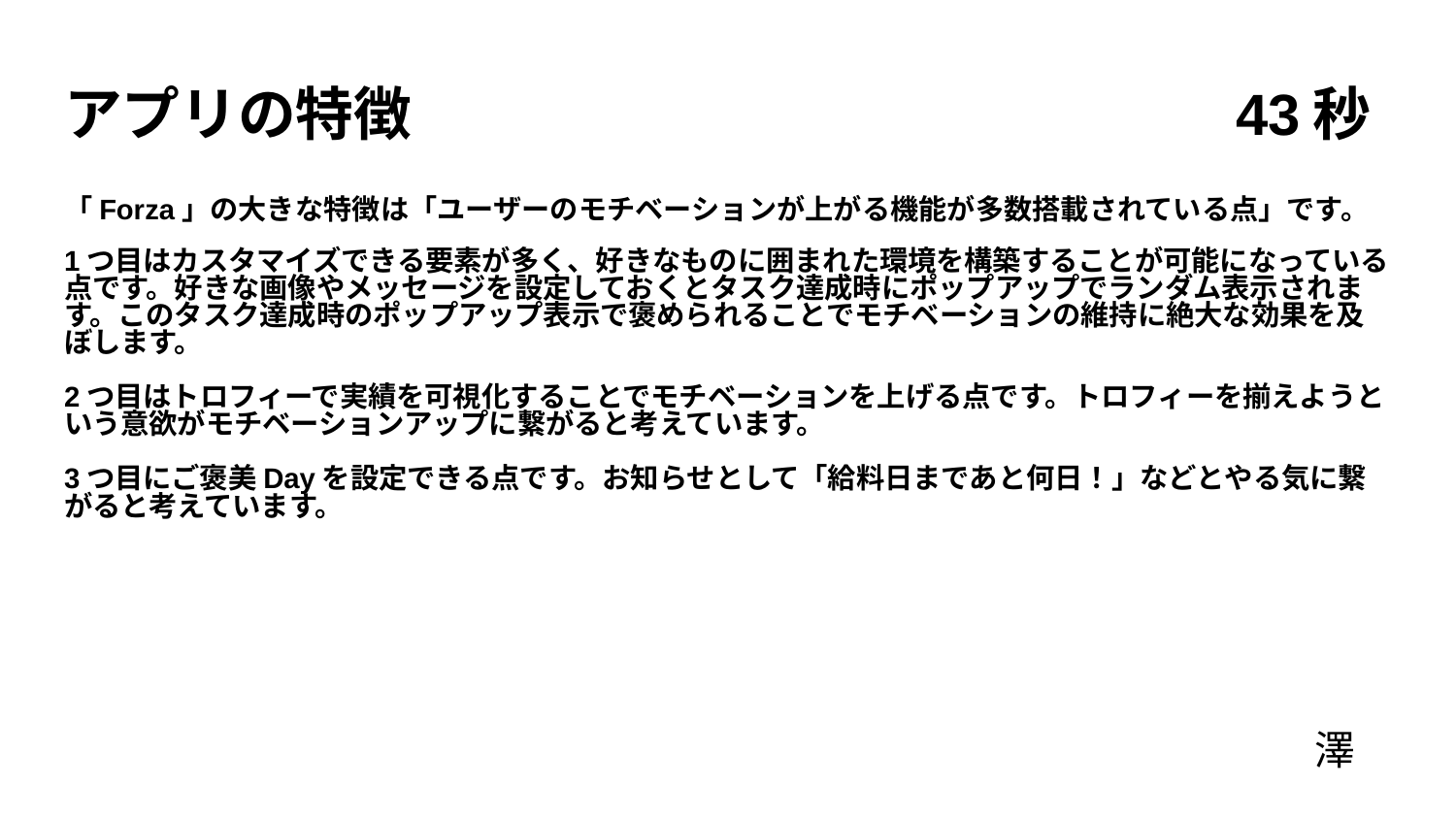

# アプリの特徴　　　　　　　　　　　　　　43秒
「Forza」の大きな特徴は「ユーザーのモチベーションが上がる機能が多数搭載されている点」です。
1つ目はカスタマイズできる要素が多く、好きなものに囲まれた環境を構築することが可能になっている点です。好きな画像やメッセージを設定しておくとタスク達成時にポップアップでランダム表示されます。このタスク達成時のポップアップ表示で褒められることでモチベーションの維持に絶大な効果を及ぼします。

2つ目はトロフィーで実績を可視化することでモチベーションを上げる点です。トロフィーを揃えようという意欲がモチベーションアップに繋がると考えています。

3つ目にご褒美Dayを設定できる点です。お知らせとして「給料日まであと何日！」などとやる気に繋がると考えています。

　　　　　　　澤